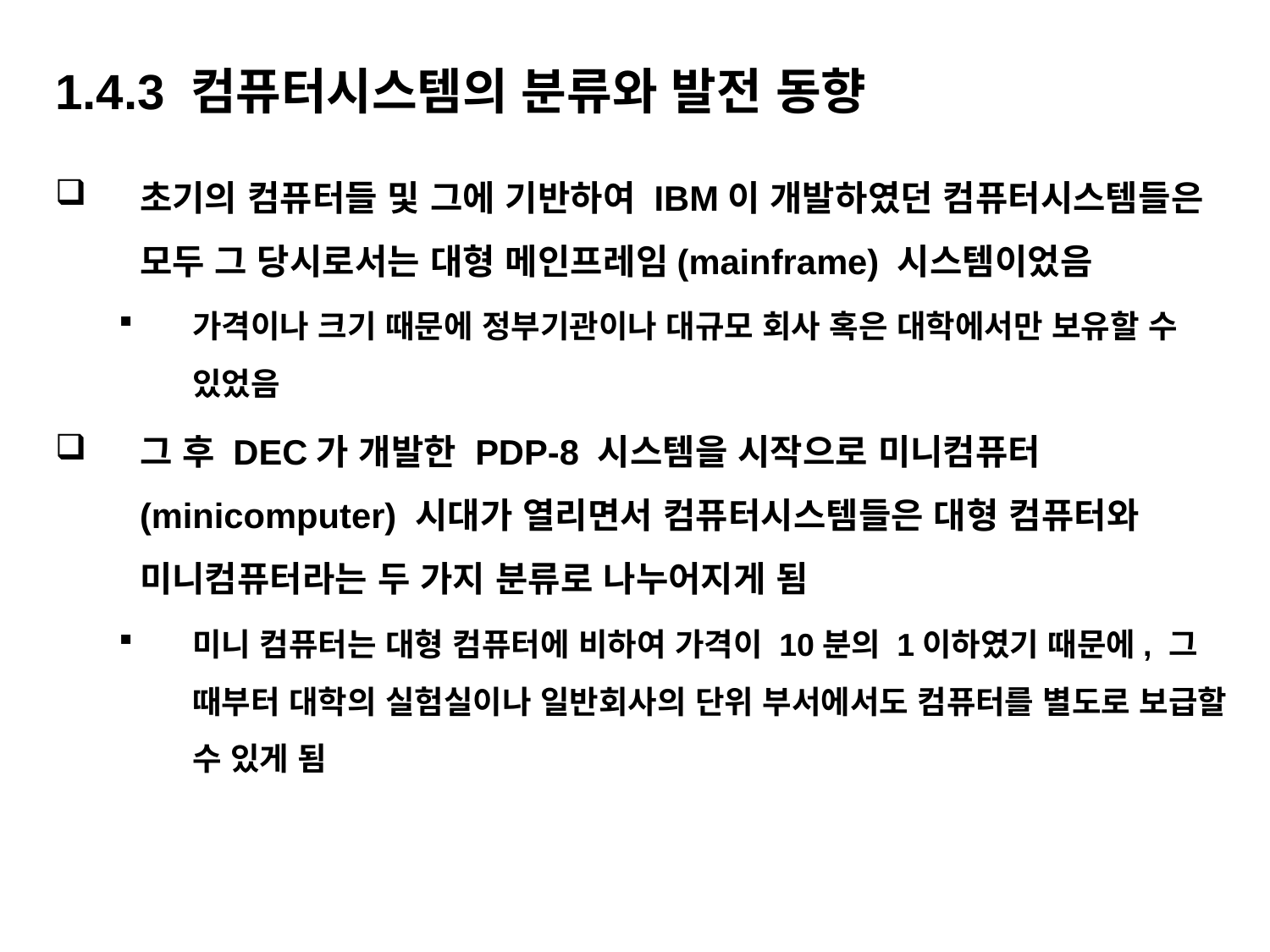

# 1.4.3 컴퓨터시스템의 분류와 발전 동향
초기의 컴퓨터들 및 그에 기반하여 IBM이 개발하였던 컴퓨터시스템들은 모두 그 당시로서는 대형 메인프레임(mainframe) 시스템이었음
가격이나 크기 때문에 정부기관이나 대규모 회사 혹은 대학에서만 보유할 수 있었음
그 후 DEC가 개발한 PDP-8 시스템을 시작으로 미니컴퓨터(minicomputer) 시대가 열리면서 컴퓨터시스템들은 대형 컴퓨터와 미니컴퓨터라는 두 가지 분류로 나누어지게 됨
미니 컴퓨터는 대형 컴퓨터에 비하여 가격이 10분의 1이하였기 때문에, 그 때부터 대학의 실험실이나 일반회사의 단위 부서에서도 컴퓨터를 별도로 보급할 수 있게 됨